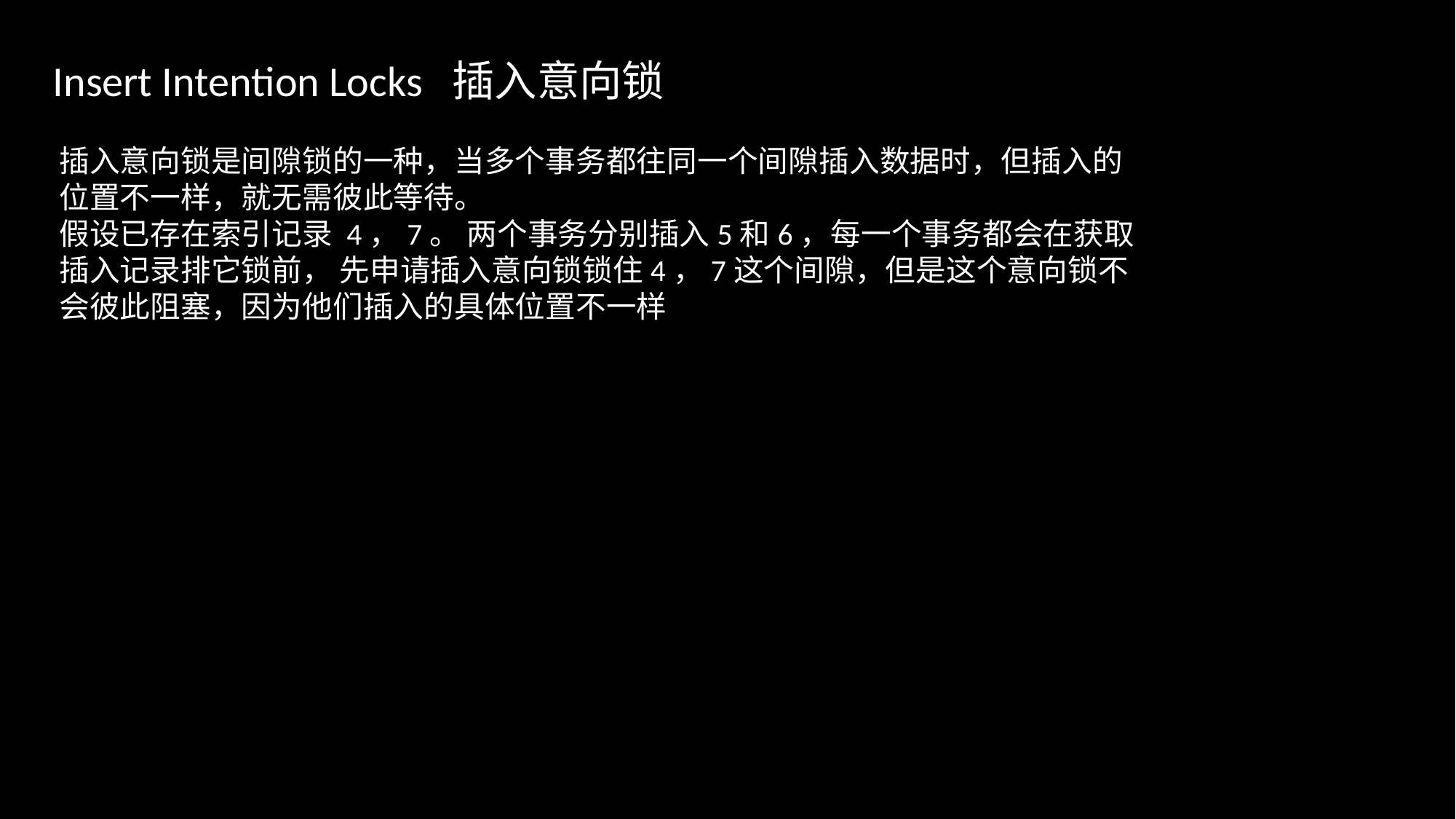

Insert Intention Locks  插入意向锁
插入意向锁是间隙锁的一种，当多个事务都往同一个间隙插入数据时，但插入的位置不一样，就无需彼此等待。
假设已存在索引记录 4，7。 两个事务分别插入5和6，每一个事务都会在获取插入记录排它锁前， 先申请插入意向锁锁住4，7这个间隙，但是这个意向锁不会彼此阻塞，因为他们插入的具体位置不一样